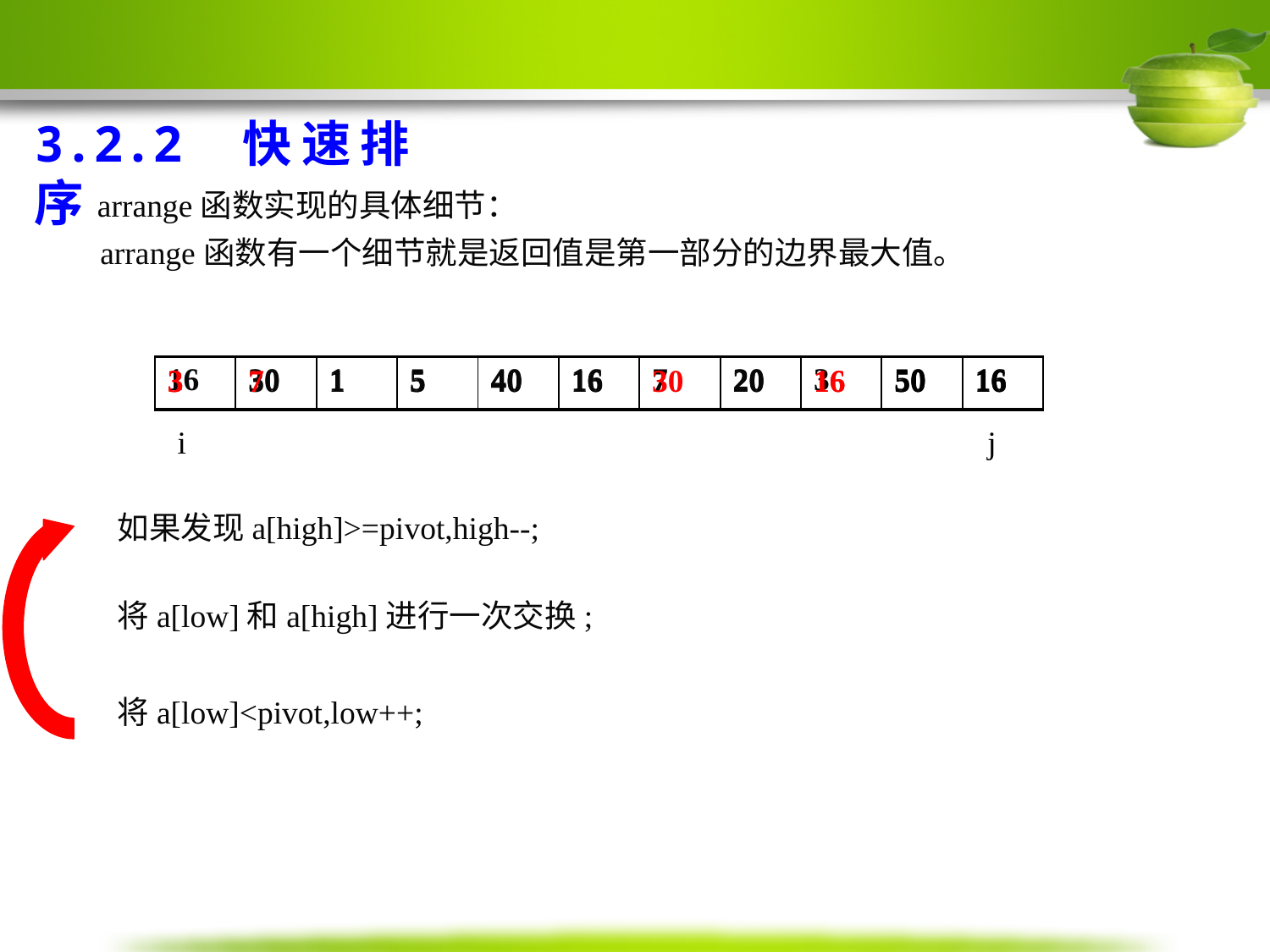

3.2.2 快速排序
arrange函数实现的具体细节：
arrange函数有一个细节就是返回值是第一部分的边界最大值。
| 16 | 30 | 1 | 5 | 40 | 16 | 7 | 20 | 3 | 50 | 16 |
| --- | --- | --- | --- | --- | --- | --- | --- | --- | --- | --- |
| 3 | 30 | 1 | 5 | 40 | 16 | 7 | 20 | 16 | 50 | 16 |
| --- | --- | --- | --- | --- | --- | --- | --- | --- | --- | --- |
| 3 | 7 | 1 | 5 | 40 | 16 | 30 | 20 | 16 | 50 | 16 |
| --- | --- | --- | --- | --- | --- | --- | --- | --- | --- | --- |
i
j
如果发现a[high]>=pivot,high--;

将a[low]和a[high]进行一次交换;
将a[low]<pivot,low++;